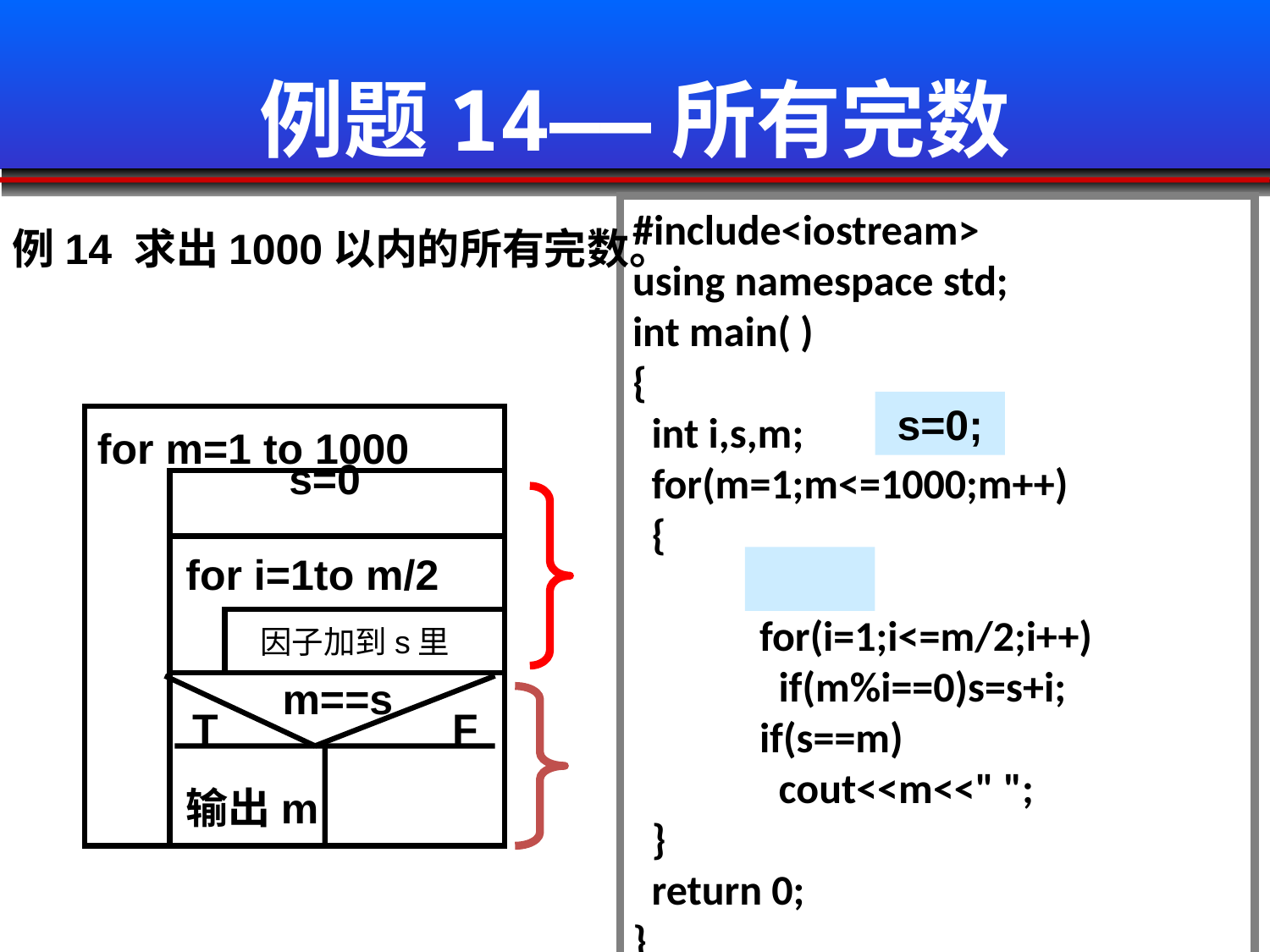

# 例题14——所有完数
#include<iostream>
using namespace std;
int main( )
{
  int i,s,m;
  for(m=1;m<=1000;m++)
  {
	s=0;
	for(i=1;i<=m/2;i++)
  	  if(m%i==0)s=s+i;
  	if(s==m)
	  cout<<m<<" ";
  }
  return 0;
}
例14 求出1000以内的所有完数。
s=0;

for m=1 to 1000
         s=0

for i=1to m/2

因子加到s里

m==s

T
F
输出m